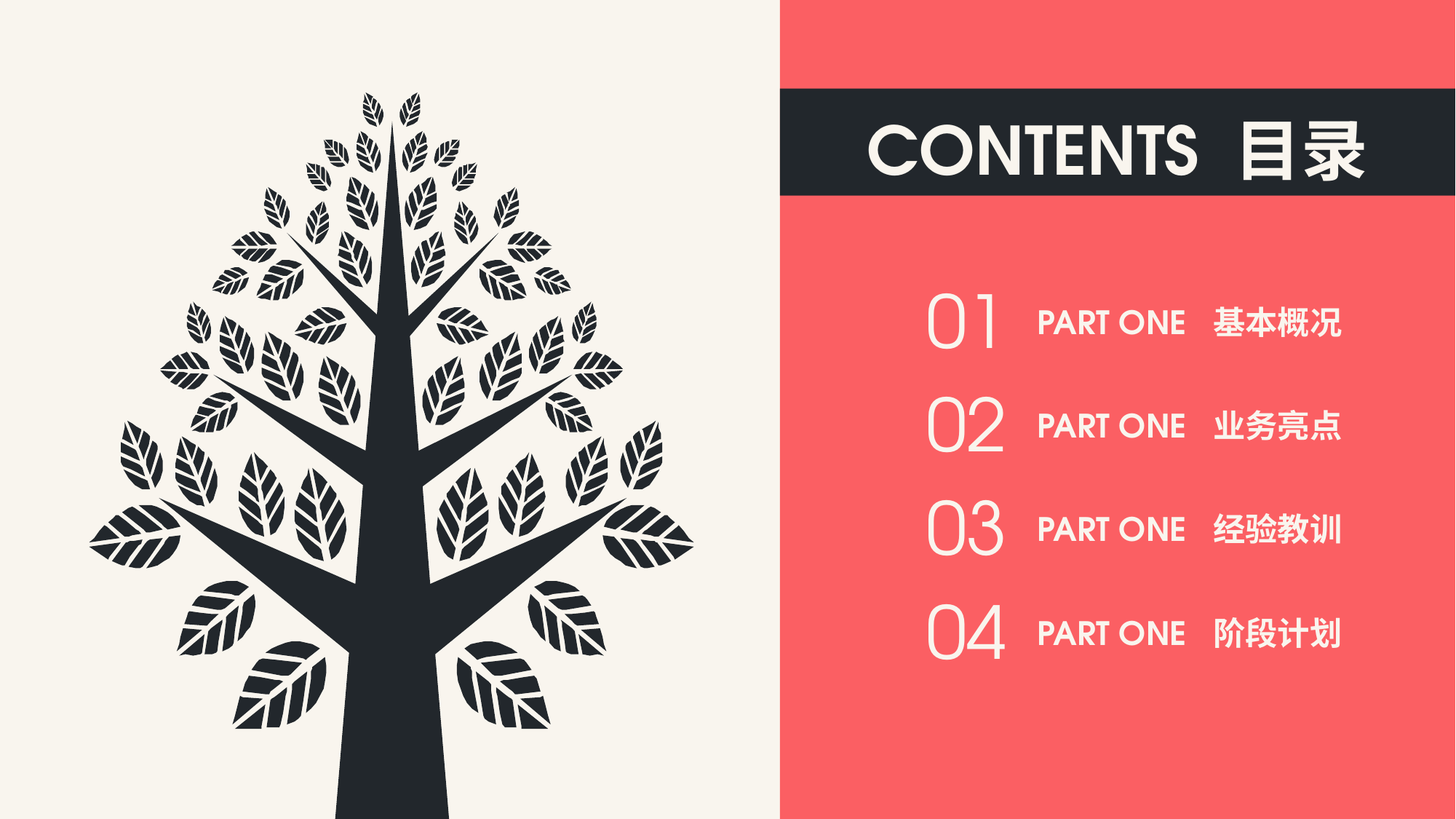

CONTENTS 目录
01
PART ONE  基本概况
02
PART ONE  业务亮点
03
PART ONE  经验教训
04
PART ONE  阶段计划